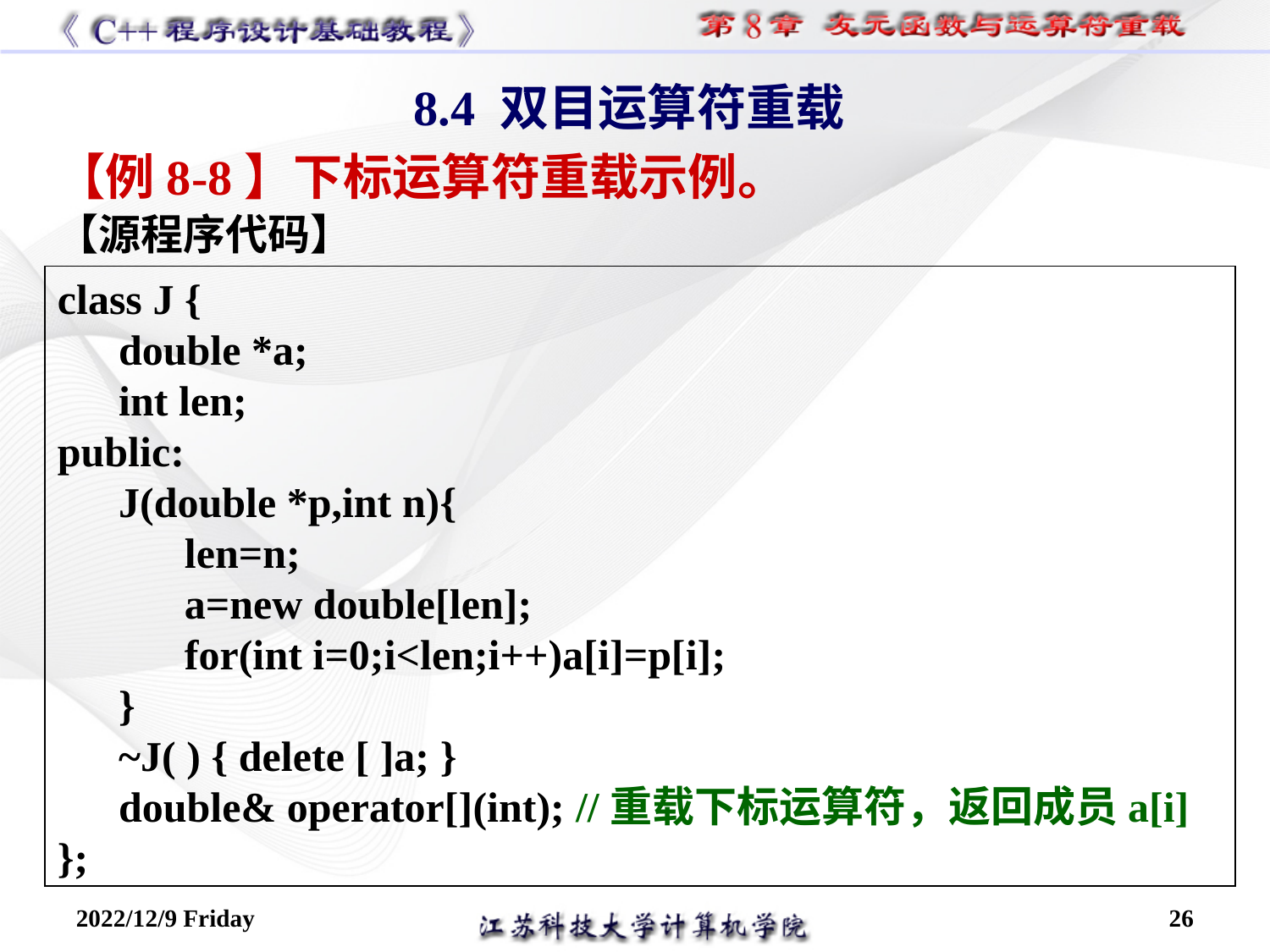

8.4 双目运算符重载
【例8-8】下标运算符重载示例。
【源程序代码】
class J {
double *a;
int len;
public:
J(double *p,int n){
len=n;
a=new double[len];
for(int i=0;i<len;i++)a[i]=p[i];
}
~J( ) { delete [ ]a; }
double& operator[](int); //重载下标运算符，返回成员a[i]
};